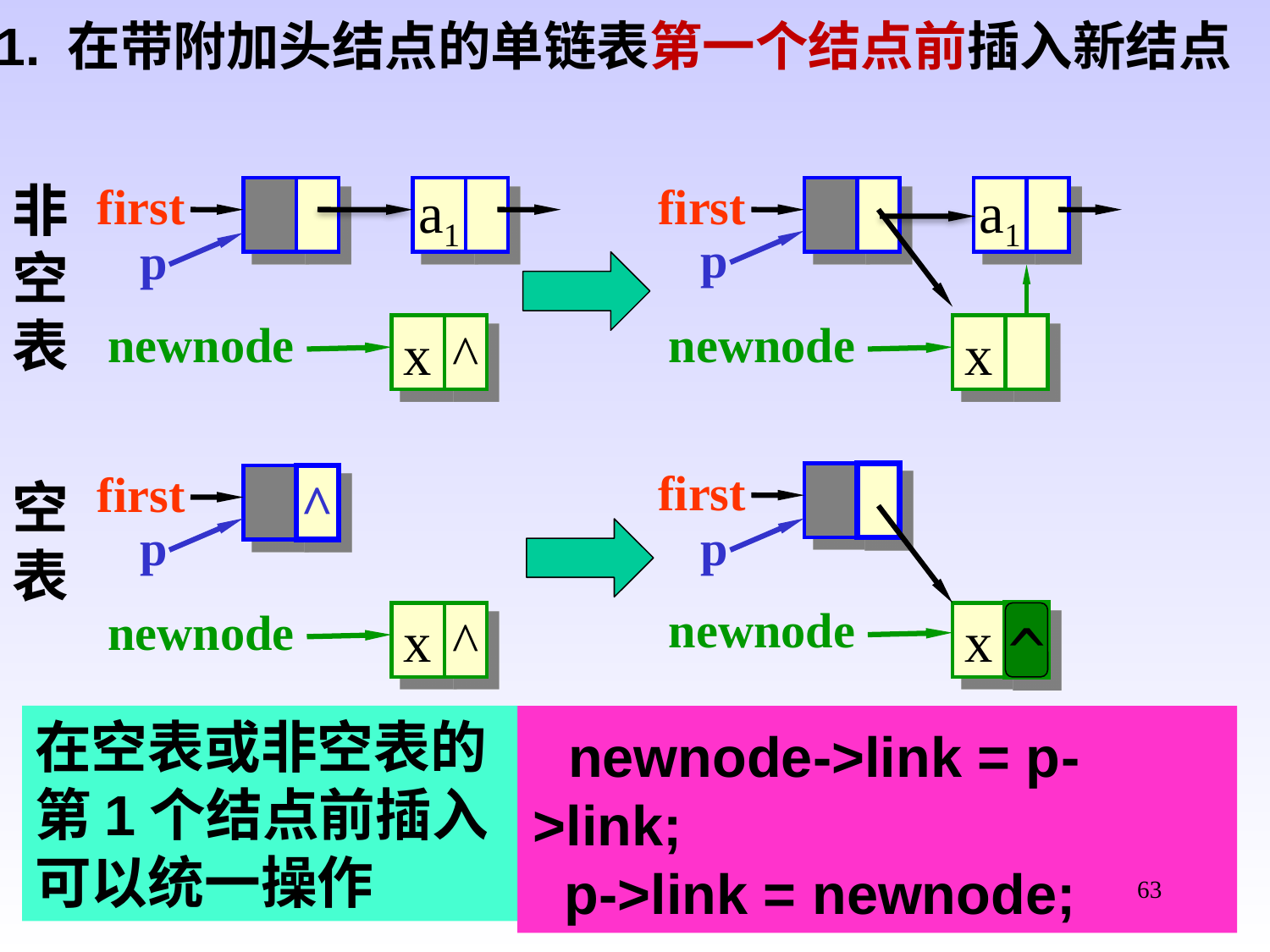

1. 在带附加头结点的单链表第一个结点前插入新结点
非空表
first
first

a1

p

newnode
x

a1

p

newnode
x
^

first

p

newnode
x
^

first

^

p

空表

newnode
x
^

^
在空表或非空表的第1个结点前插入可以统一操作
  newnode->link = p->link;
  p->link = newnode;
63